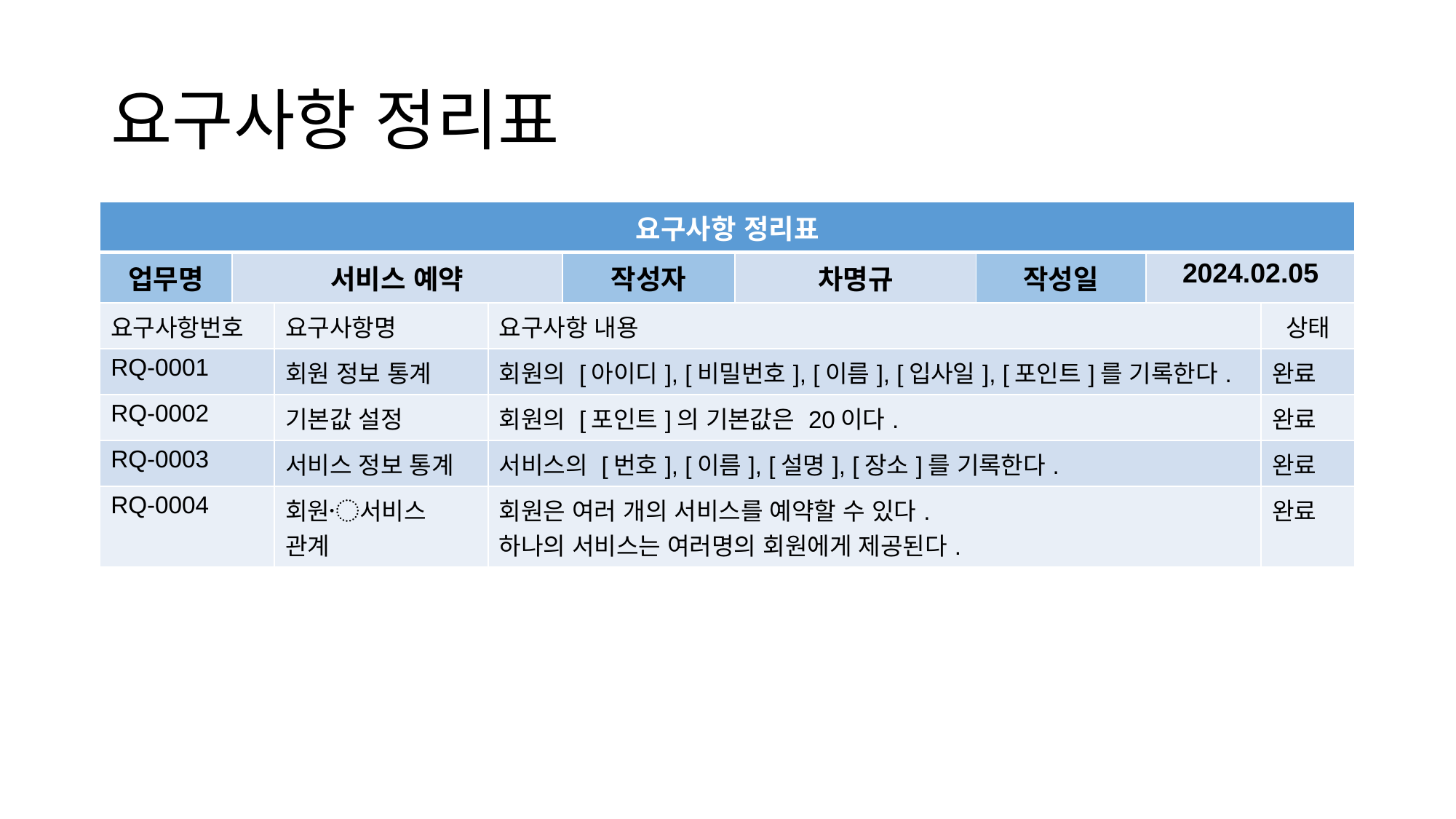

# 요구사항 정리표
| 요구사항 정리표 |  |  |  |  |  |  |  |  |
| --- | --- | --- | --- | --- | --- | --- | --- | --- |
| 업무명 | 서비스 예약 |  |  | 작성자 | 차명규 | 작성일 | 2024.02.05 |  |
| 요구사항번호 |  | 요구사항명 | 요구사항 내용 |  |  |  |  | 상태 |
| RQ-0001 |  | 회원 정보 통계 | 회원의 [아이디], [비밀번호], [이름], [입사일], [포인트]를 기록한다. |  |  |  |  | 완료 |
| RQ-0002 |  | 기본값 설정 | 회원의 [포인트]의 기본값은 20이다. |  |  |  |  | 완료 |
| RQ-0003 |  | 서비스 정보 통계 | 서비스의 [번호], [이름], [설명], [장소]를 기록한다. |  |  |  |  | 완료 |
| RQ-0004 |  | 회원〮서비스 관계 | 회원은 여러 개의 서비스를 예약할 수 있다. 하나의 서비스는 여러명의 회원에게 제공된다. |  |  |  |  | 완료 |